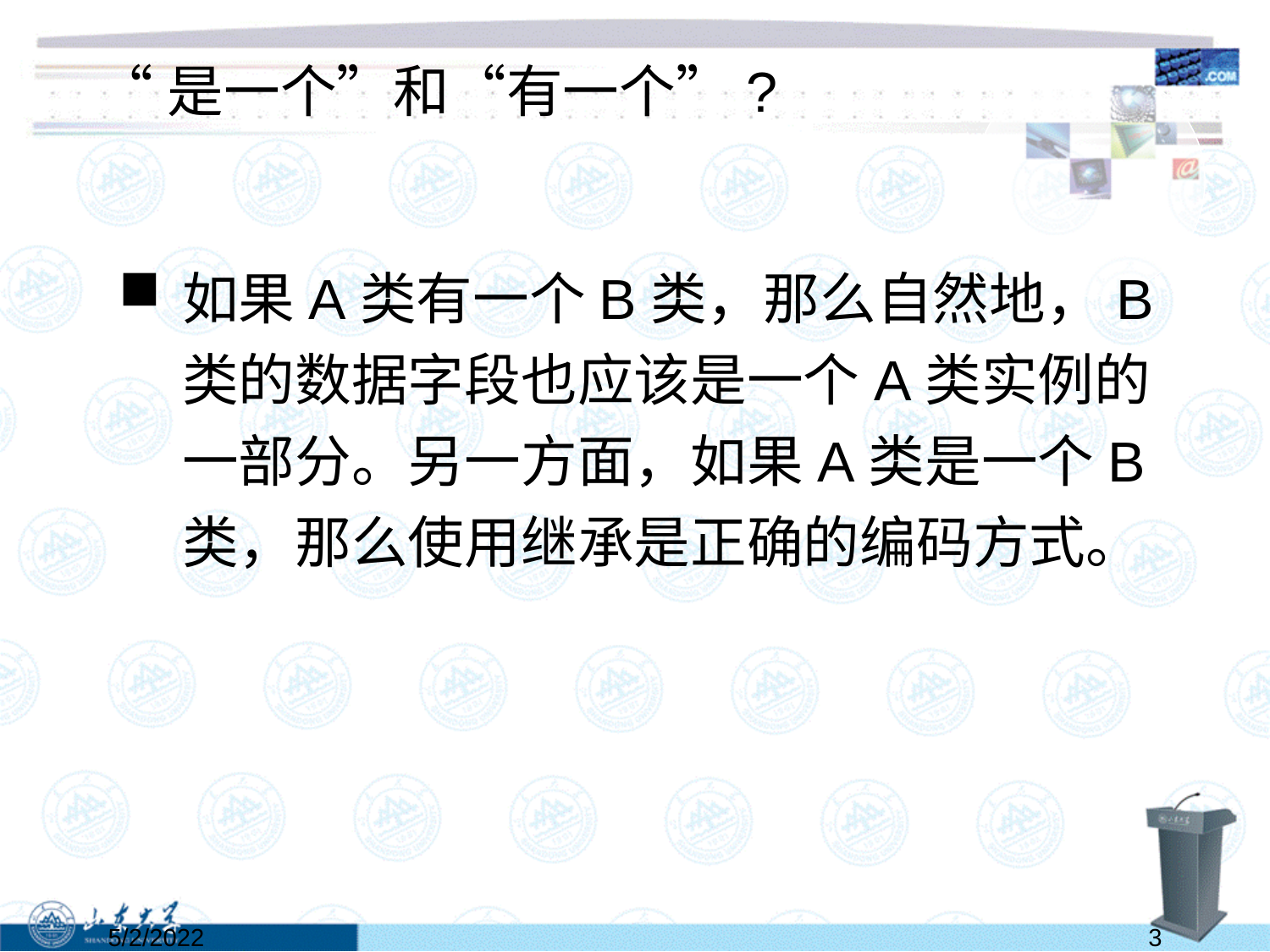

# “是一个”和“有一个”?
如果A类有一个B类，那么自然地，B类的数据字段也应该是一个A类实例的一部分。另一方面，如果A类是一个B类，那么使用继承是正确的编码方式。
5/2/2022
3